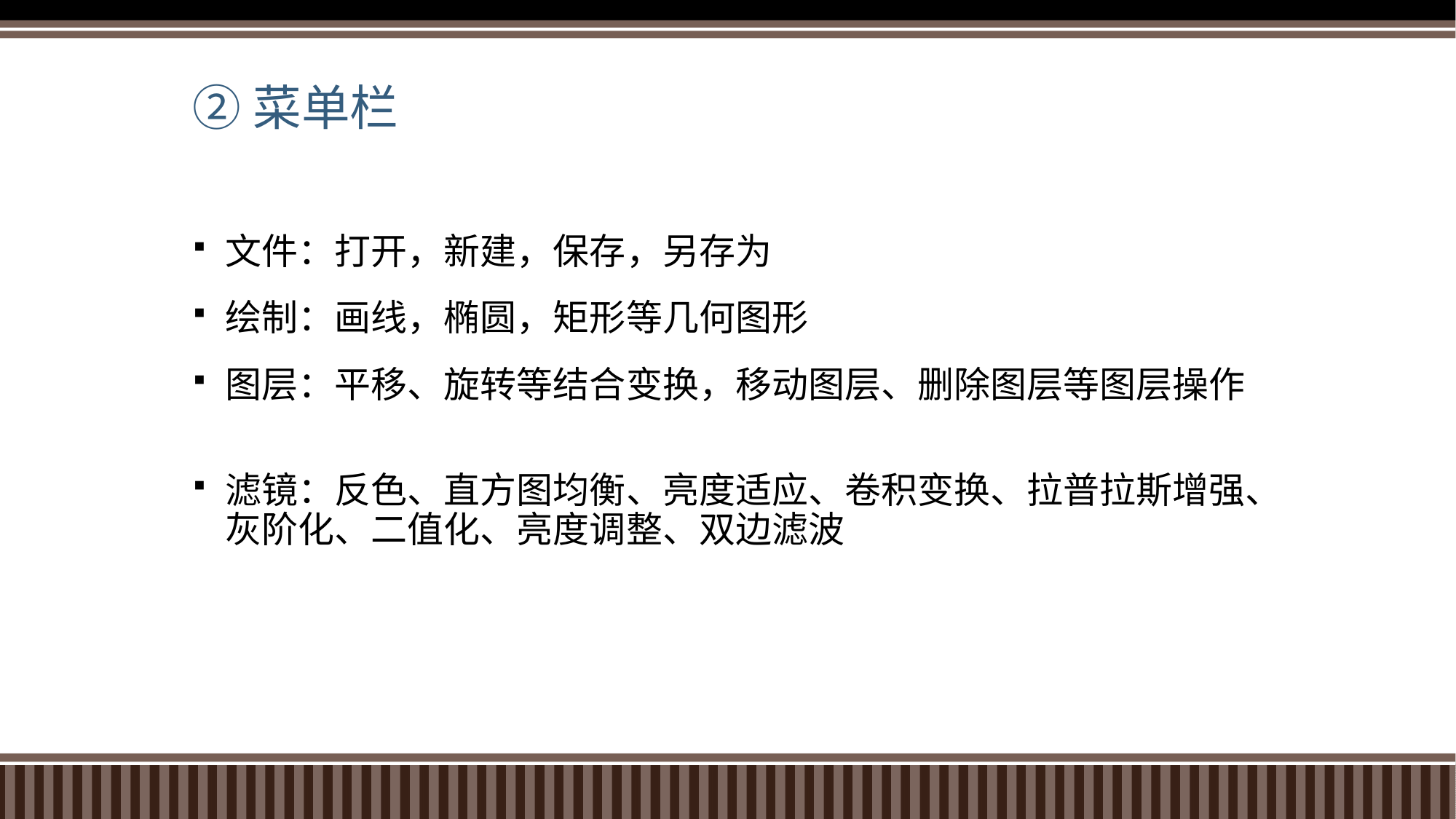

# ②菜单栏
文件：打开，新建，保存，另存为
绘制：画线，椭圆，矩形等几何图形
图层：平移、旋转等结合变换，移动图层、删除图层等图层操作
滤镜：反色、直方图均衡、亮度适应、卷积变换、拉普拉斯增强、灰阶化、二值化、亮度调整、双边滤波